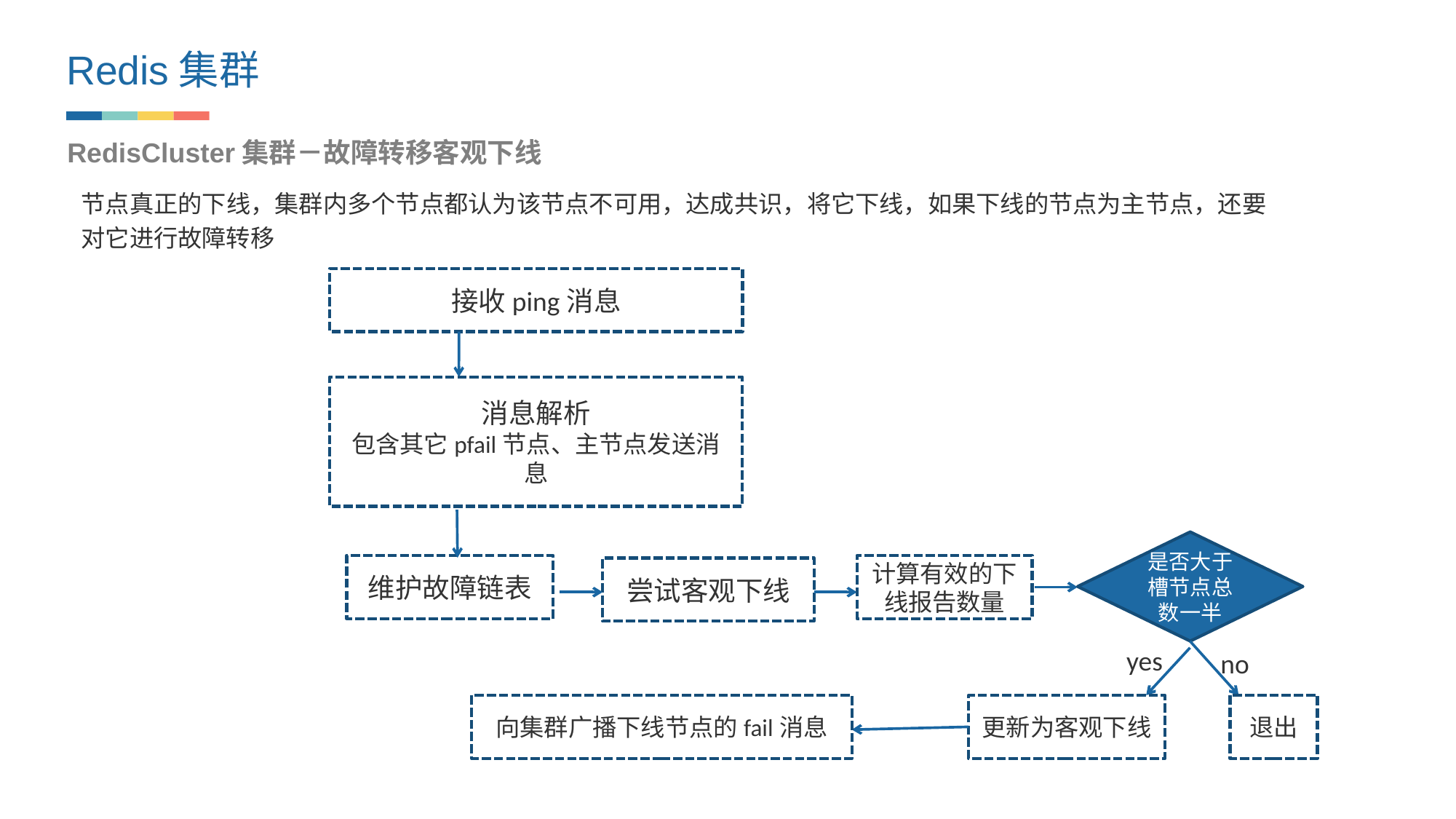

Redis集群

RedisCluster集群－故障转移客观下线
节点真正的下线，集群内多个节点都认为该节点不可用，达成共识，将它下线，如果下线的节点为主节点，还要对它进行故障转移
接收ping消息
消息解析
包含其它pfail节点、主节点发送消息
是否大于槽节点总数一半
维护故障链表
计算有效的下线报告数量
尝试客观下线
yes
no
向集群广播下线节点的fail消息
更新为客观下线
退出